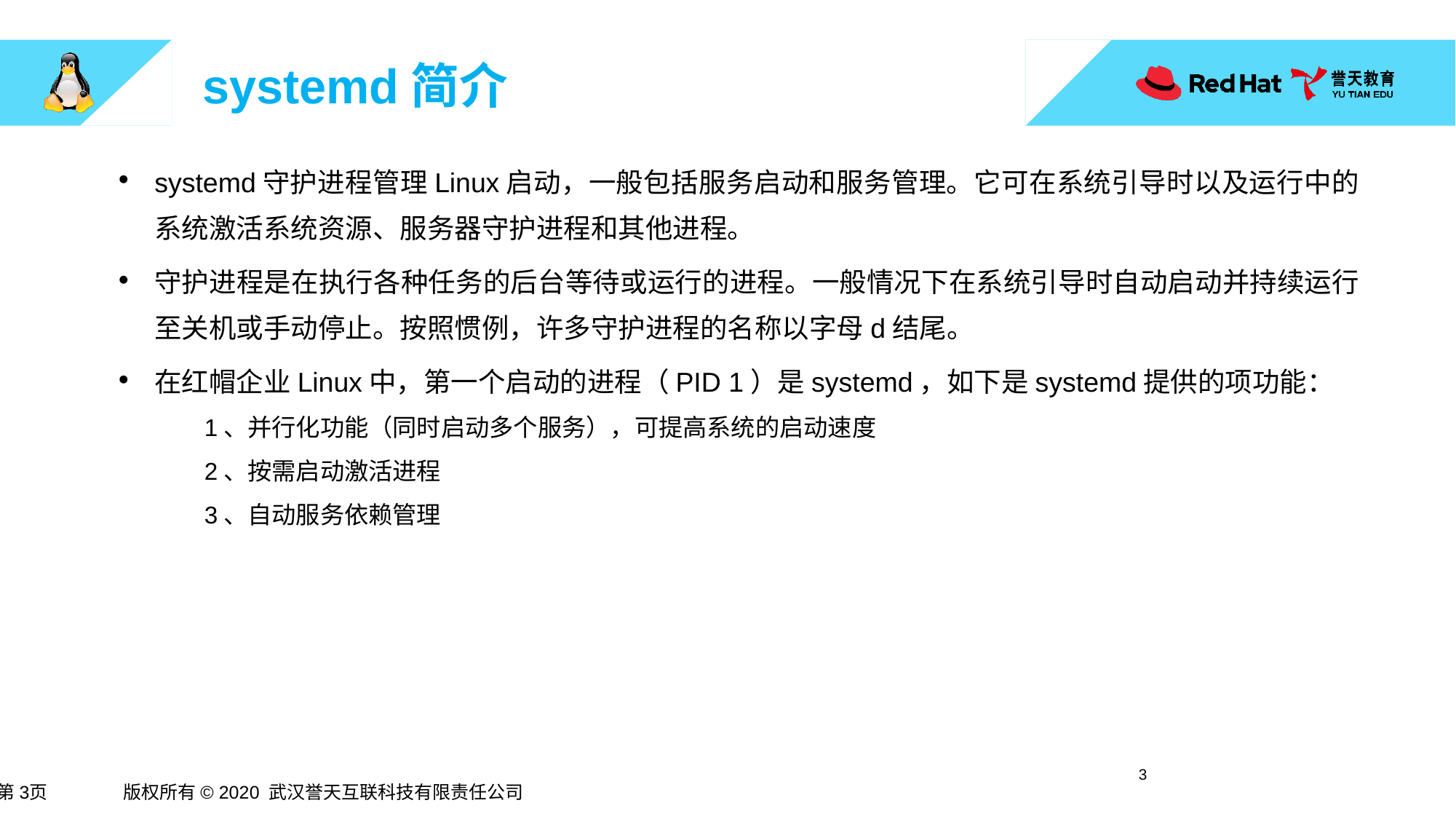

# systemd简介
systemd守护进程管理Linux启动，一般包括服务启动和服务管理。它可在系统引导时以及运行中的系统激活系统资源、服务器守护进程和其他进程。
守护进程是在执行各种任务的后台等待或运行的进程。一般情况下在系统引导时自动启动并持续运行至关机或手动停止。按照惯例，许多守护进程的名称以字母d结尾。
在红帽企业Linux中，第一个启动的进程（PID 1）是systemd，如下是systemd提供的项功能：
1、并行化功能（同时启动多个服务），可提高系统的启动速度
2、按需启动激活进程
3、自动服务依赖管理

3